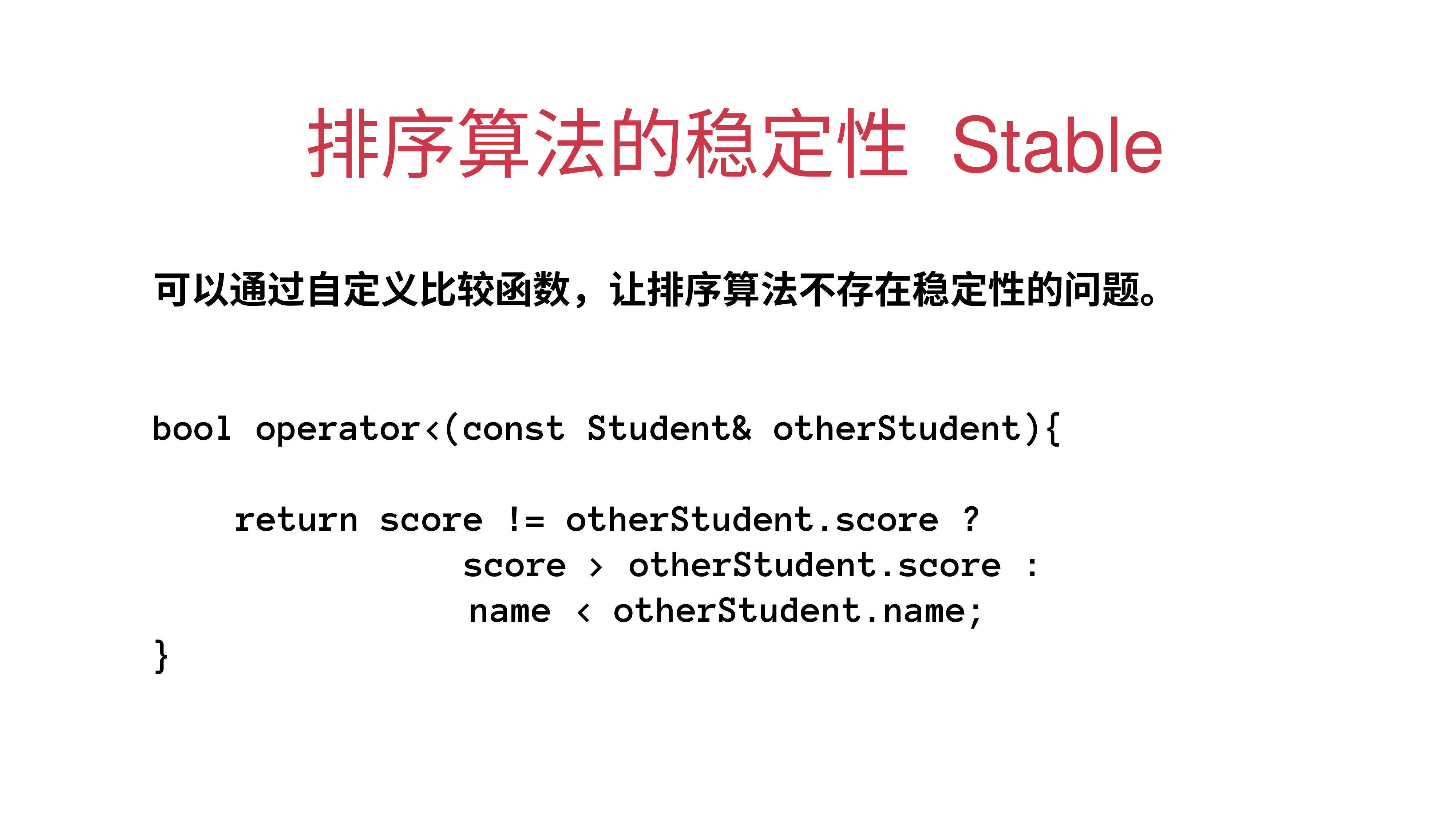

# 排序算法的稳定性 Stable
可以通过自定义比较函数，让排序算法不存在稳定性的问题。

bool operator<(const Student& otherStudent){

    return score != otherStudent.score ?
               score > otherStudent.score :
          name < otherStudent.name;
}